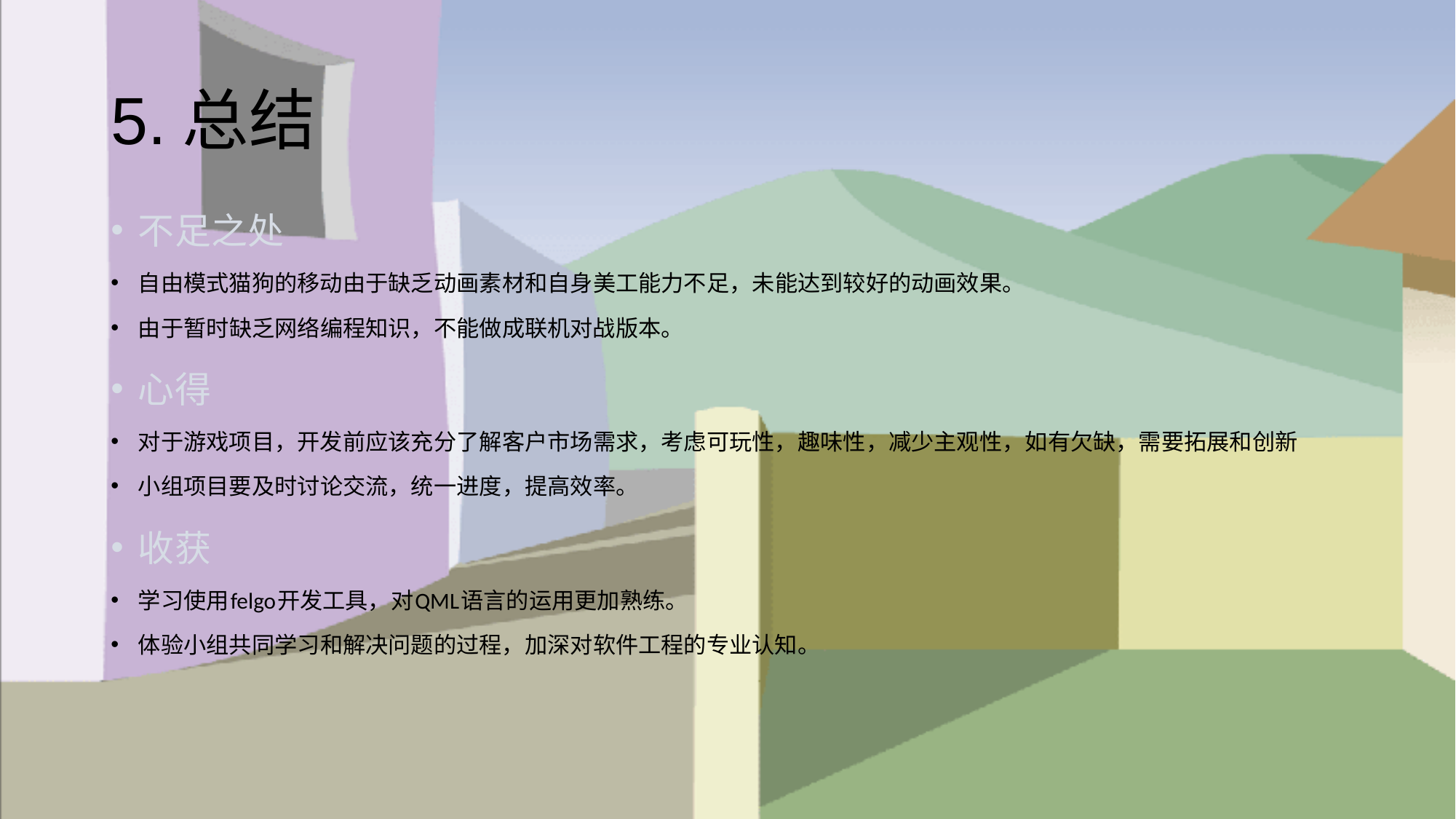

# 5.总结
不足之处
自由模式猫狗的移动由于缺乏动画素材和自身美工能力不足，未能达到较好的动画效果。
由于暂时缺乏网络编程知识，不能做成联机对战版本。
心得
对于游戏项目，开发前应该充分了解客户市场需求，考虑可玩性，趣味性，减少主观性，如有欠缺，需要拓展和创新
小组项目要及时讨论交流，统一进度，提高效率。
收获
学习使用felgo开发工具，对QML语言的运用更加熟练。
体验小组共同学习和解决问题的过程，加深对软件工程的专业认知。